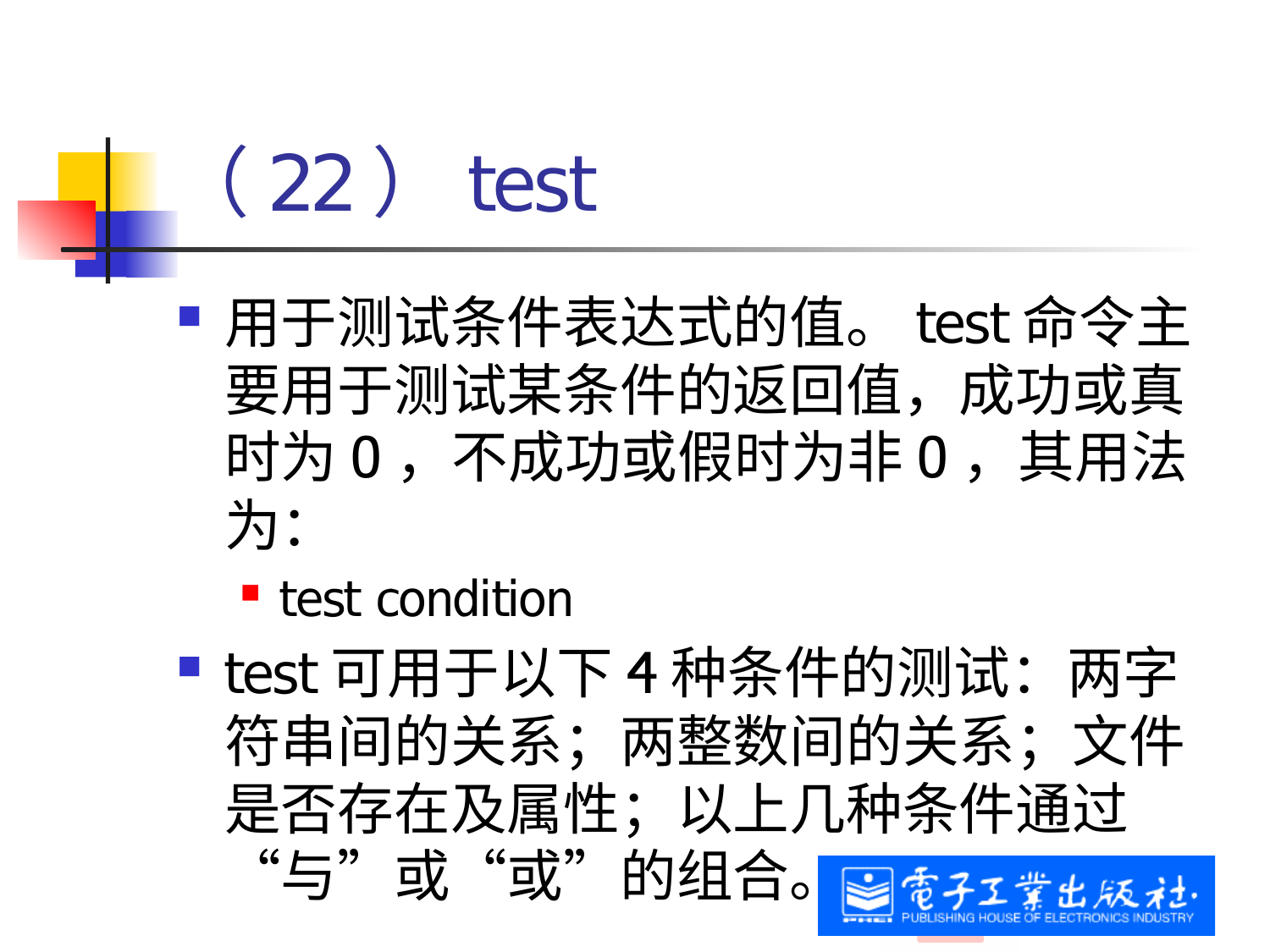

# （22）test
用于测试条件表达式的值。test命令主要用于测试某条件的返回值，成功或真时为0，不成功或假时为非0，其用法为：
test condition
test可用于以下4种条件的测试：两字符串间的关系；两整数间的关系；文件是否存在及属性；以上几种条件通过“与”或“或”的组合。